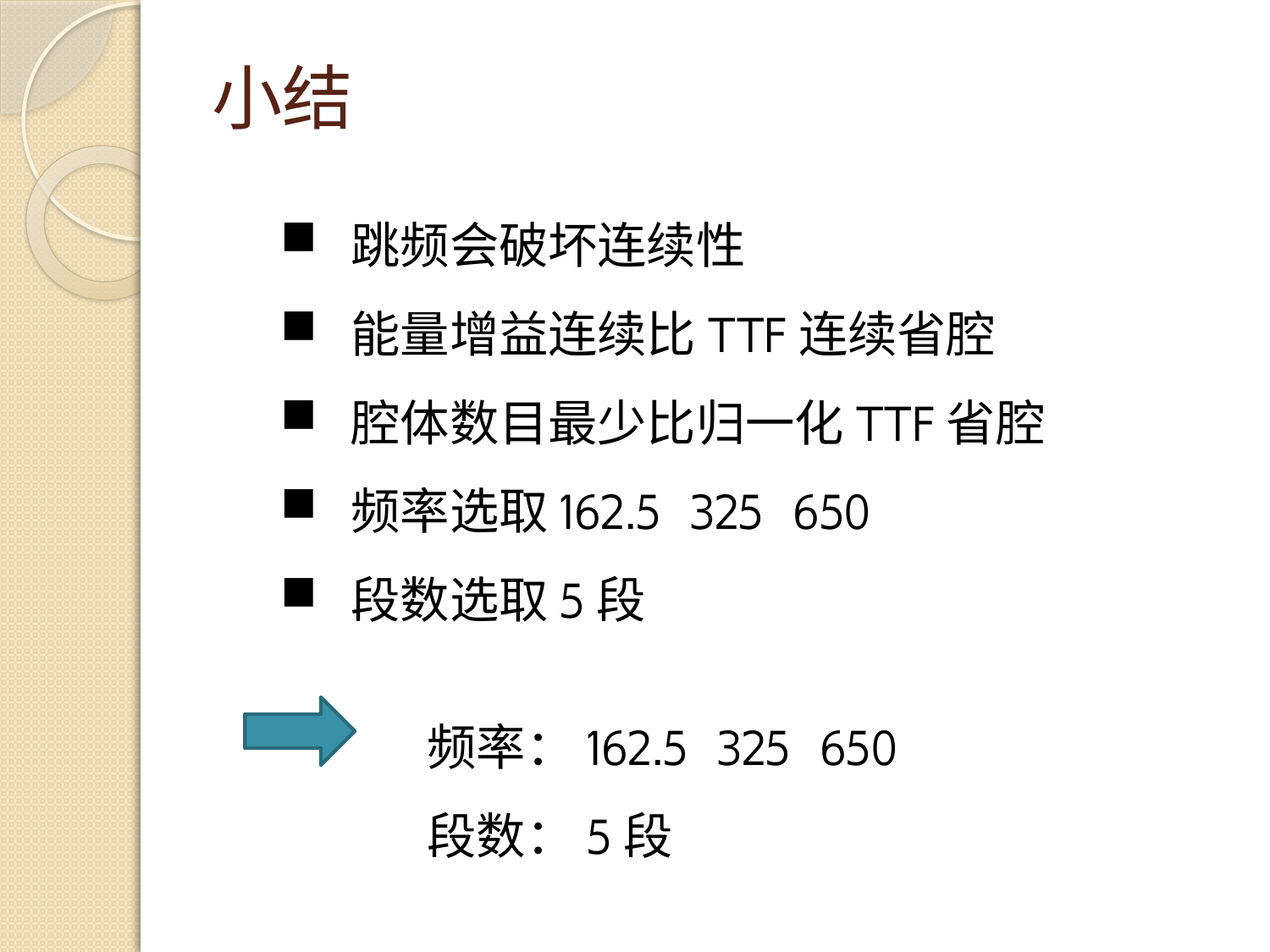

# 小结
 跳频会破坏连续性
 能量增益连续比TTF连续省腔
 腔体数目最少比归一化TTF省腔
 频率选取162.5  325  650
 段数选取5段

频率：162.5  325  650
段数：5段